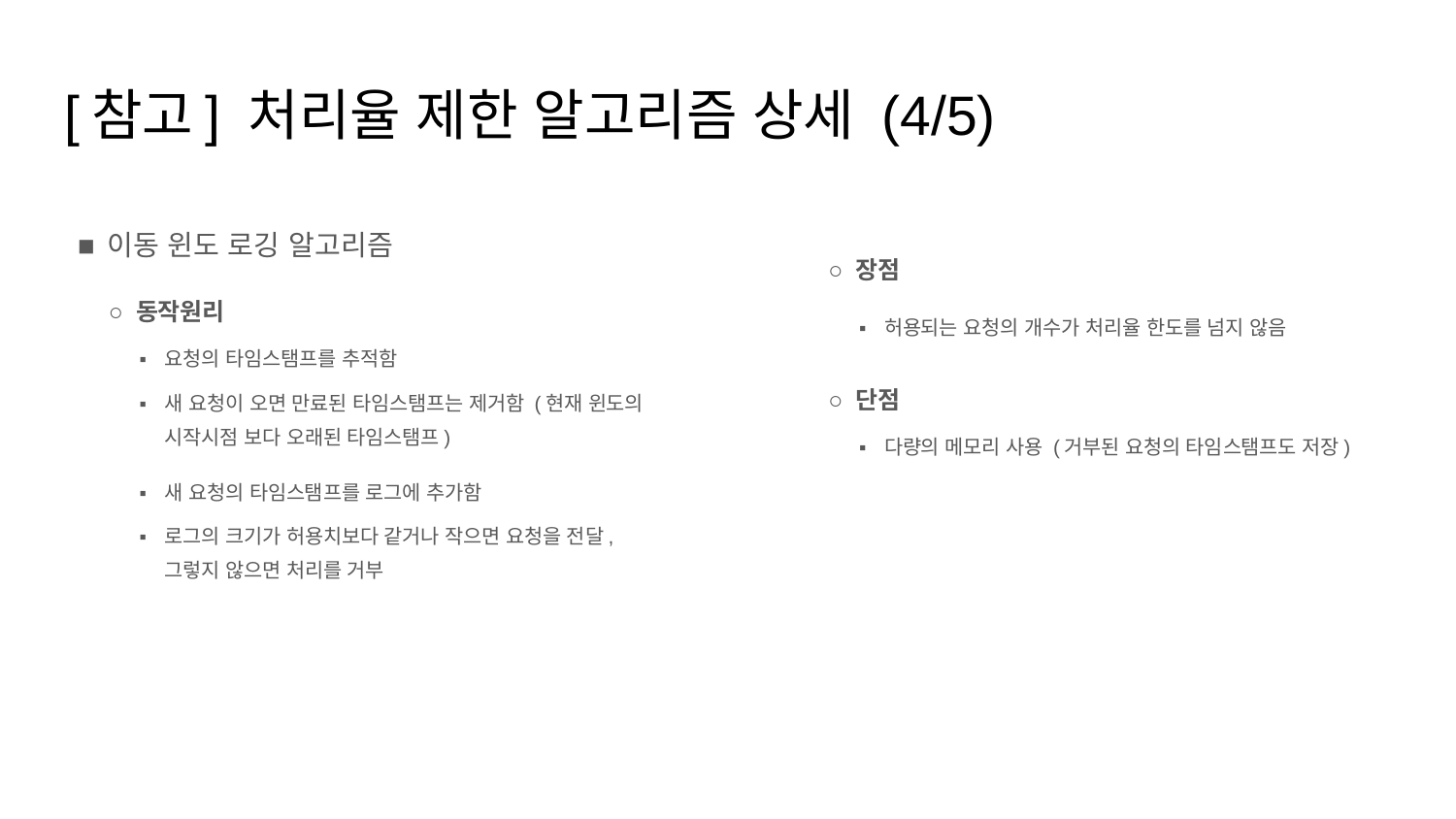

# [참고] 처리율 제한 알고리즘 상세 (4/5)
이동 윈도 로깅 알고리즘
동작원리
요청의 타임스탬프를 추적함
새 요청이 오면 만료된 타임스탬프는 제거함 (현재 윈도의 시작시점 보다 오래된 타임스탬프)
새 요청의 타임스탬프를 로그에 추가함
로그의 크기가 허용치보다 같거나 작으면 요청을 전달, 그렇지 않으면 처리를 거부

장점
허용되는 요청의 개수가 처리율 한도를 넘지 않음
단점
다량의 메모리 사용 (거부된 요청의 타임스탬프도 저장)